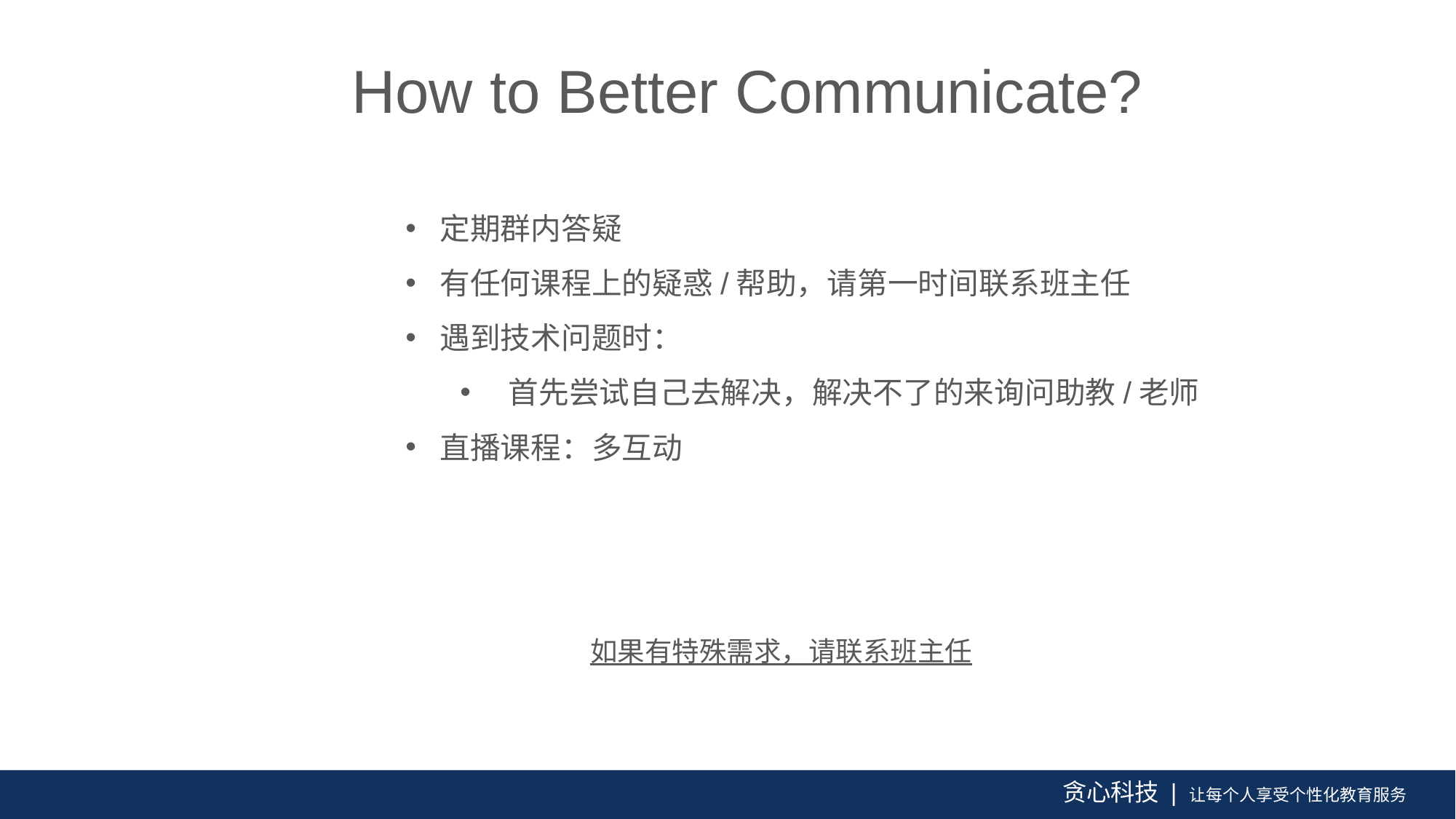

How to Better Communicate?
定期群内答疑
有任何课程上的疑惑/帮助，请第一时间联系班主任
遇到技术问题时：
 首先尝试自己去解决，解决不了的来询问助教/老师
直播课程：多互动
如果有特殊需求，请联系班主任